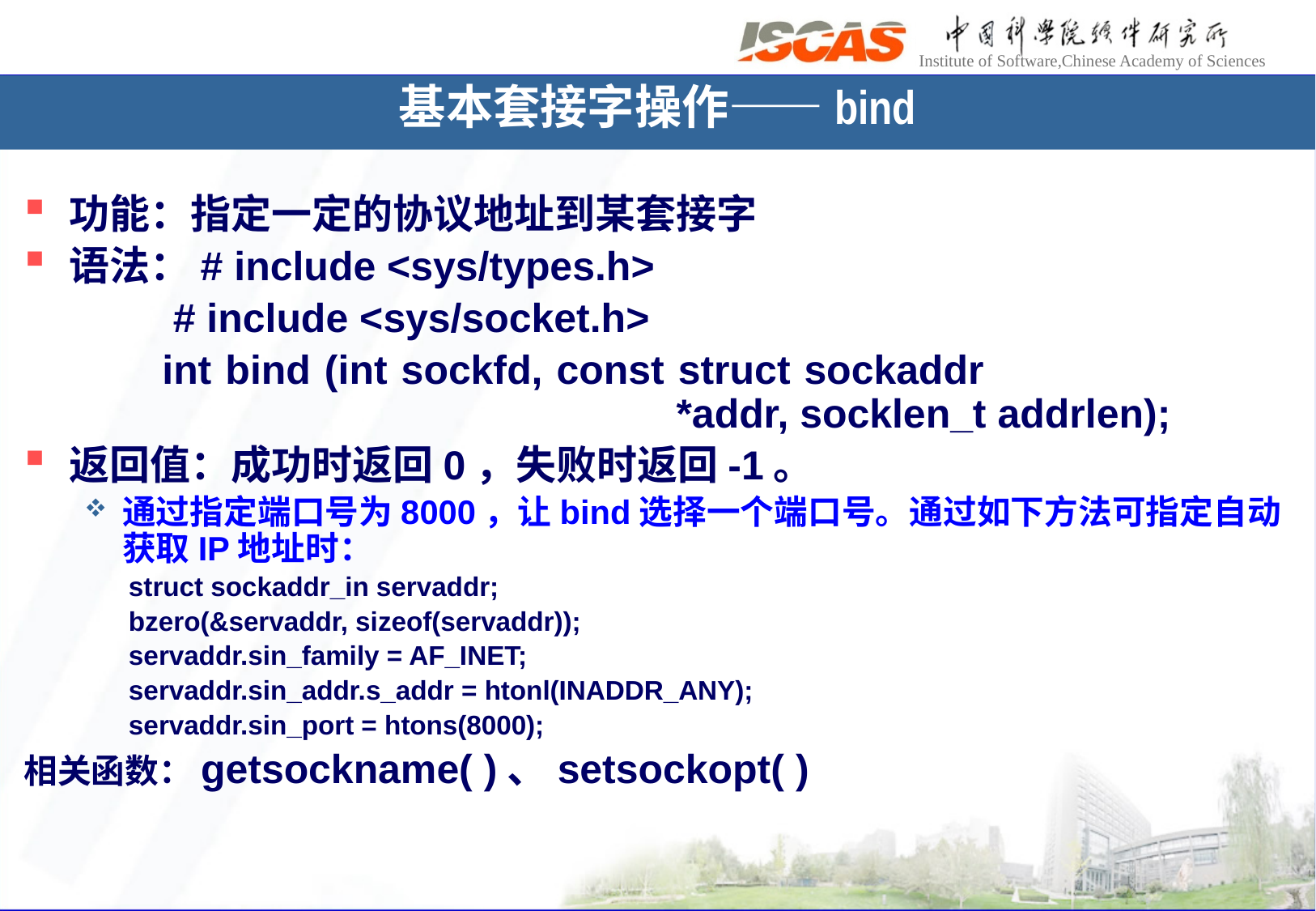

# 基本套接字操作——bind
功能：指定一定的协议地址到某套接字
语法：# include <sys/types.h>
　　　  # include <sys/socket.h>
　　　int bind (int sockfd, const struct sockaddr   	 			 				*addr, socklen_t addrlen);
返回值：成功时返回0，失败时返回-1。
通过指定端口号为8000，让bind选择一个端口号。通过如下方法可指定自动获取IP地址时：
              struct sockaddr_in servaddr;
              bzero(&servaddr, sizeof(servaddr));
              servaddr.sin_family = AF_INET;
              servaddr.sin_addr.s_addr = htonl(INADDR_ANY);
              servaddr.sin_port = htons(8000);
相关函数：getsockname( )、setsockopt( )